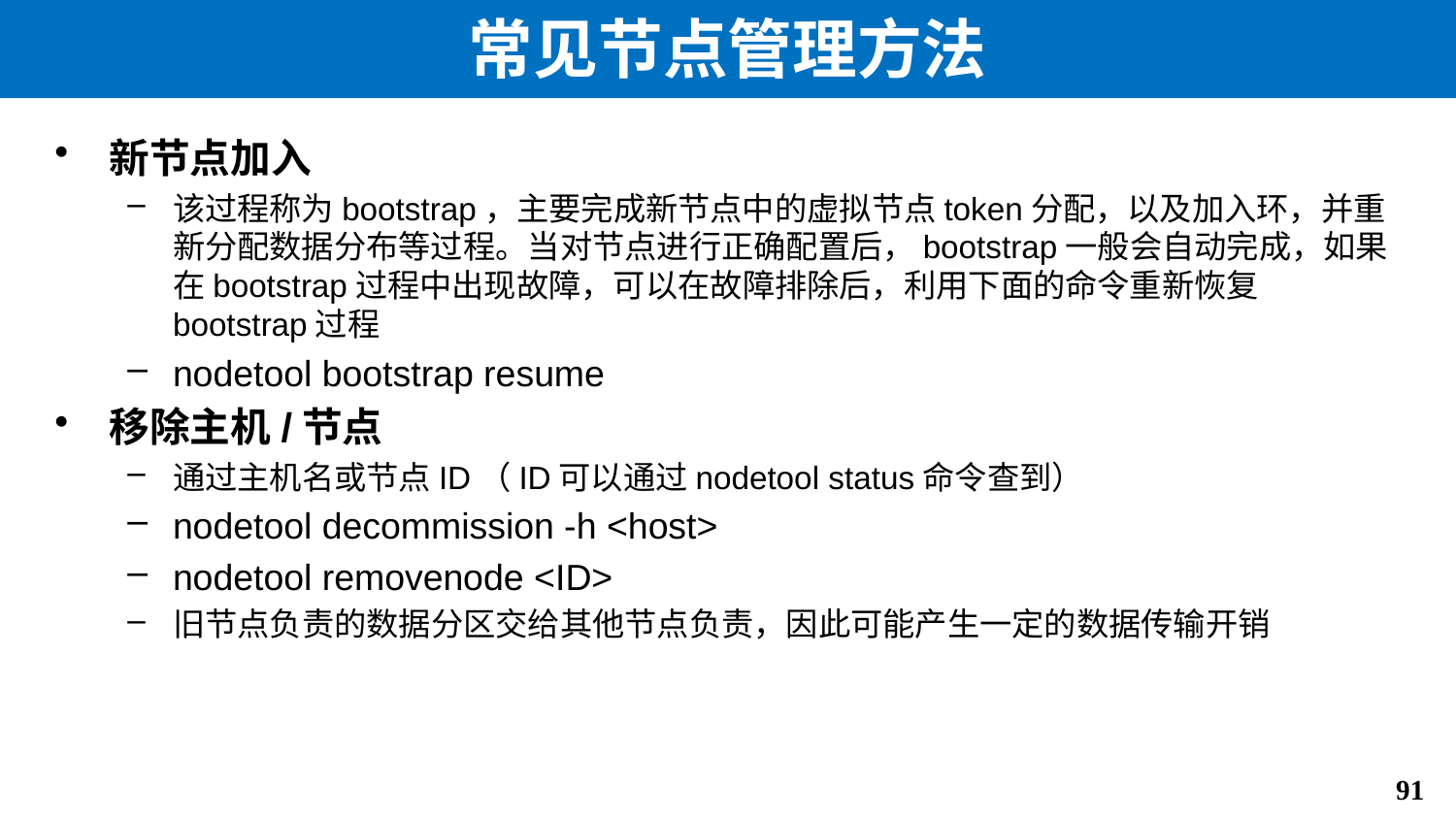

# 常见节点管理方法
新节点加入
该过程称为bootstrap，主要完成新节点中的虚拟节点token分配，以及加入环，并重新分配数据分布等过程。当对节点进行正确配置后，bootstrap一般会自动完成，如果在bootstrap过程中出现故障，可以在故障排除后，利用下面的命令重新恢复bootstrap过程
nodetool bootstrap resume
移除主机/节点
通过主机名或节点ID（ID可以通过nodetool status命令查到）
nodetool decommission -h <host>
nodetool removenode <ID>
旧节点负责的数据分区交给其他节点负责，因此可能产生一定的数据传输开销